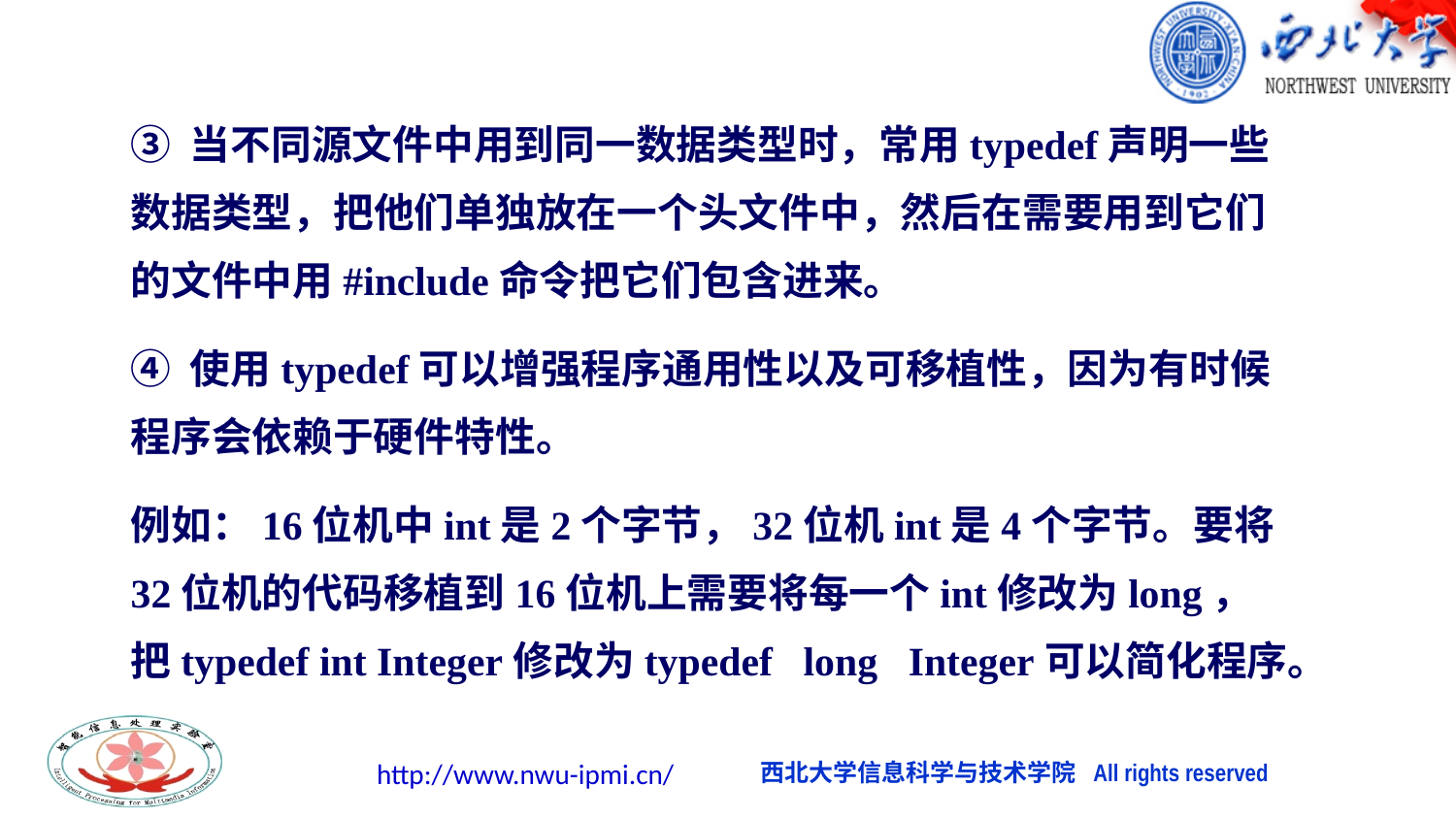

③ 当不同源文件中用到同一数据类型时，常用typedef声明一些数据类型，把他们单独放在一个头文件中，然后在需要用到它们的文件中用#include命令把它们包含进来。
④ 使用typedef可以增强程序通用性以及可移植性，因为有时候程序会依赖于硬件特性。
例如：16位机中int是2个字节，32位机int是4个字节。要将32位机的代码移植到16位机上需要将每一个int修改为long，把typedef int Integer修改为typedef   long   Integer可以简化程序。